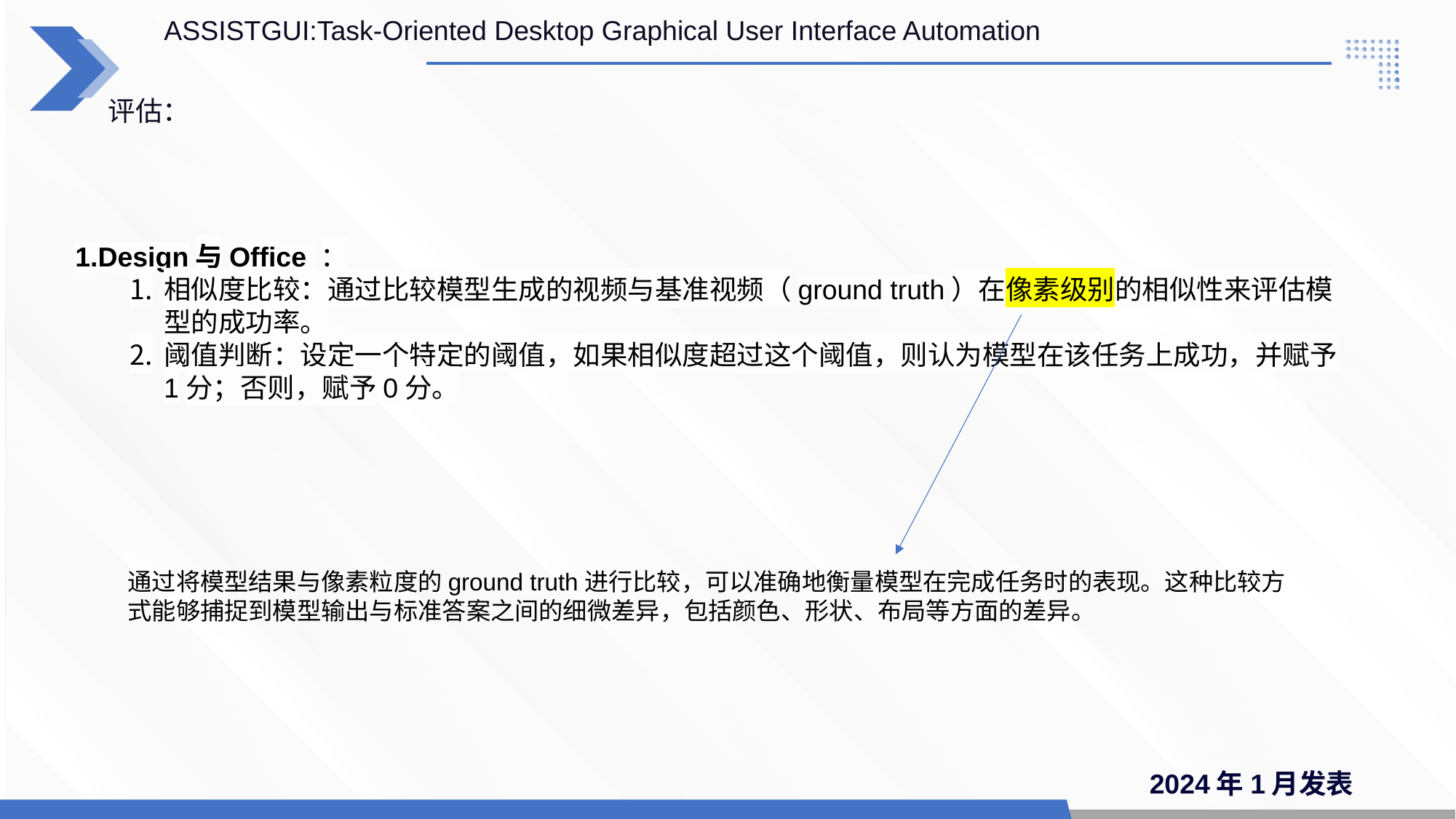

ASSISTGUI:Task-Oriented Desktop Graphical User Interface Automation
评估：
Design与Office ：
相似度比较：通过比较模型生成的视频与基准视频（ground truth）在像素级别的相似性来评估模型的成功率。
阈值判断：设定一个特定的阈值，如果相似度超过这个阈值，则认为模型在该任务上成功，并赋予1分；否则，赋予0分。
通过将模型结果与像素粒度的ground truth进行比较，可以准确地衡量模型在完成任务时的表现。这种比较方式能够捕捉到模型输出与标准答案之间的细微差异，包括颜色、形状、布局等方面的差异。
2024年1月发表